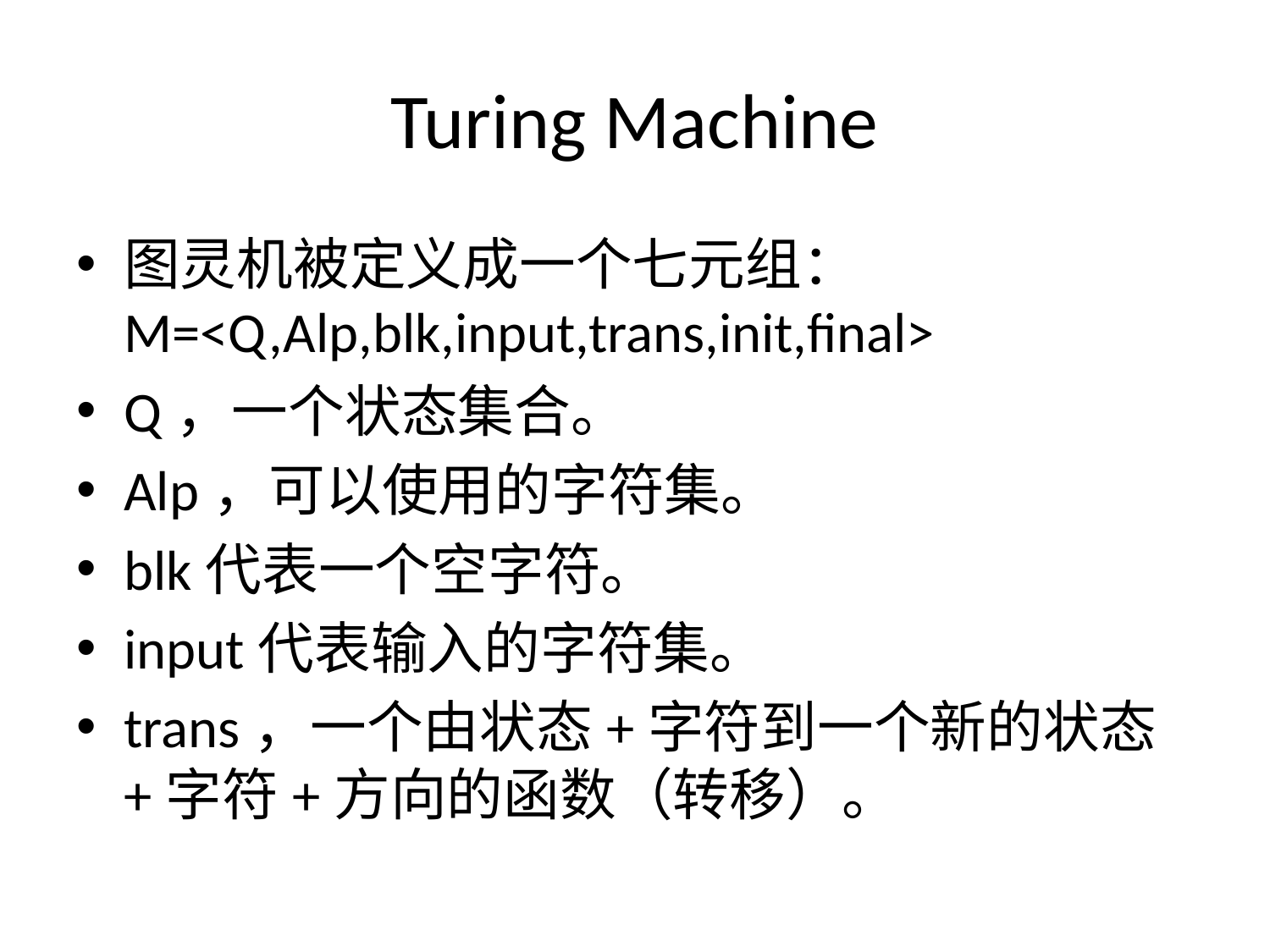

# Turing Machine
图灵机被定义成一个七元组：M=<Q,Alp,blk,input,trans,init,final>
Q，一个状态集合。
Alp，可以使用的字符集。
blk代表一个空字符。
input代表输入的字符集。
trans，一个由状态+字符到一个新的状态+字符+方向的函数（转移）。